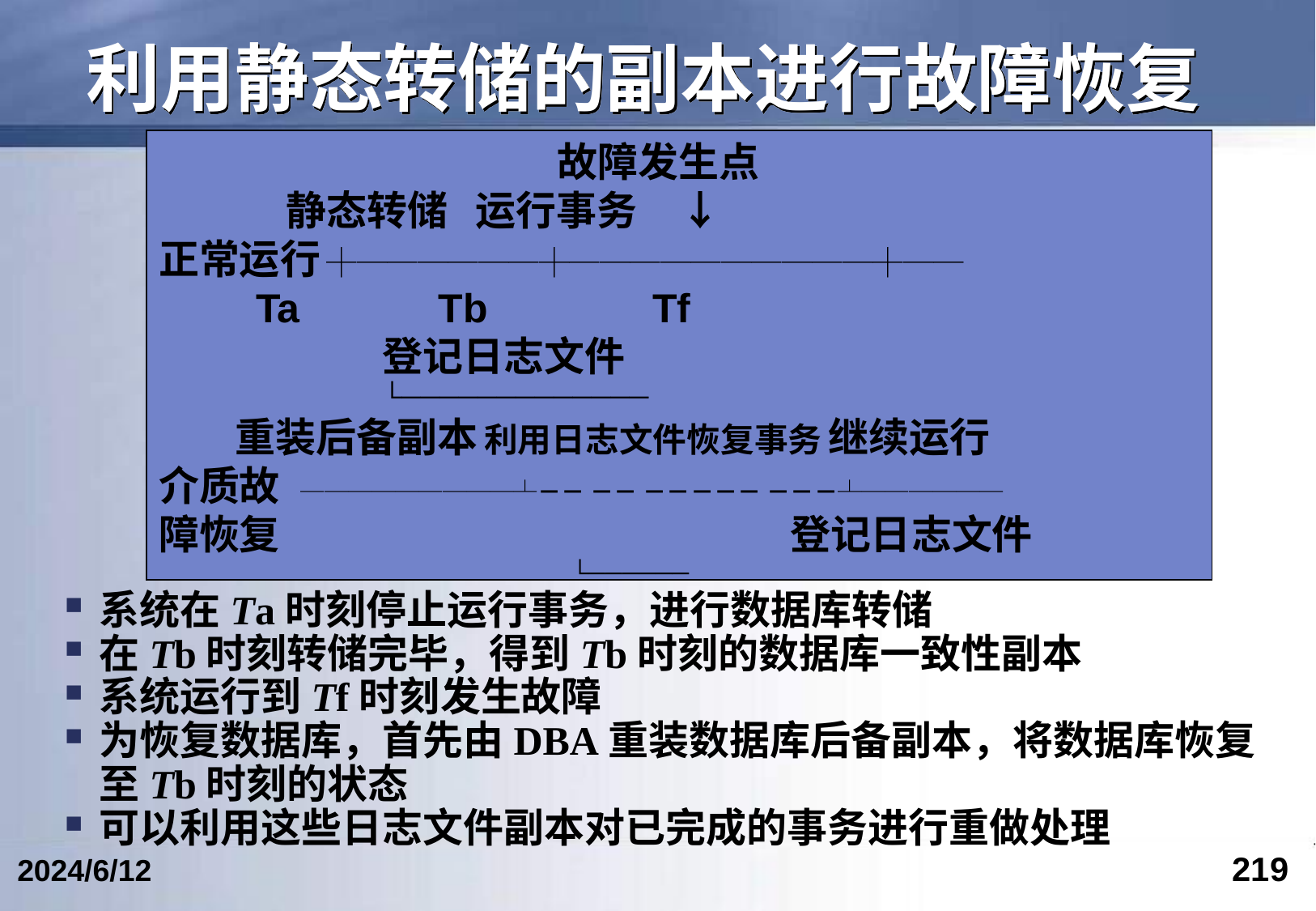

# 利用静态转储的副本进行故障恢复
                                                     		        故障发生点
                  　静态转储    运行事务       ↓
正常运行 ┼──────┼──────────┼──
             Ta      　　　Tb                      Tf
                                        登记日志文件
                              └─────────────
             重装后备副本 利用日志文件恢复事务 继续运行
介质故   ─────────┴－－ －－ －－－－－ －－－┴──────
障恢复                                                        登记日志文件
                                                              └──────
系统在Ta时刻停止运行事务，进行数据库转储
在Tb时刻转储完毕，得到Tb时刻的数据库一致性副本
系统运行到Tf时刻发生故障
为恢复数据库，首先由DBA重装数据库后备副本，将数据库恢复至Tb时刻的状态
可以利用这些日志文件副本对已完成的事务进行重做处理
219
2024/6/12